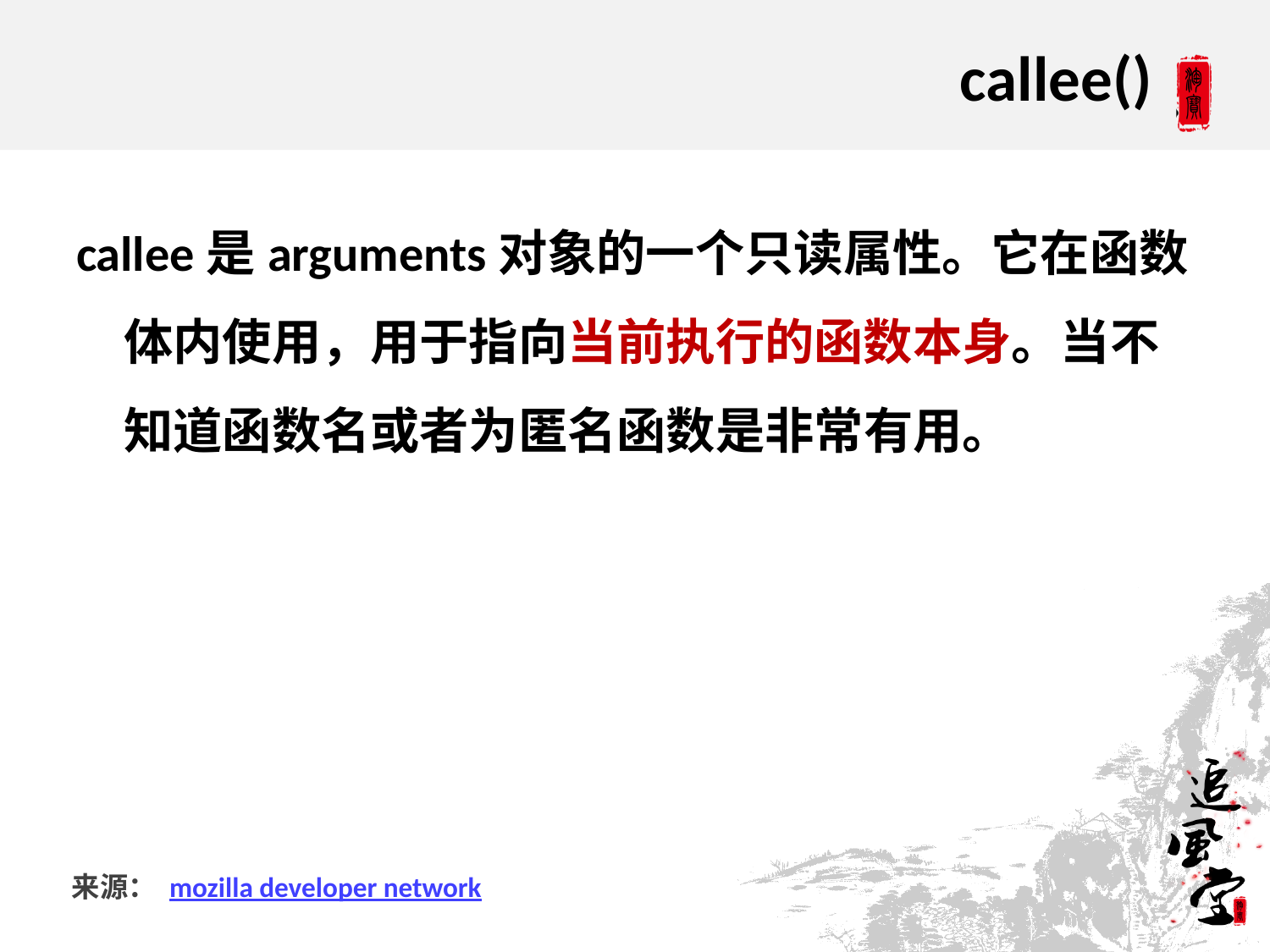

# callee()
callee是arguments对象的一个只读属性。它在函数体内使用，用于指向当前执行的函数本身。当不知道函数名或者为匿名函数是非常有用。
来源： mozilla developer network